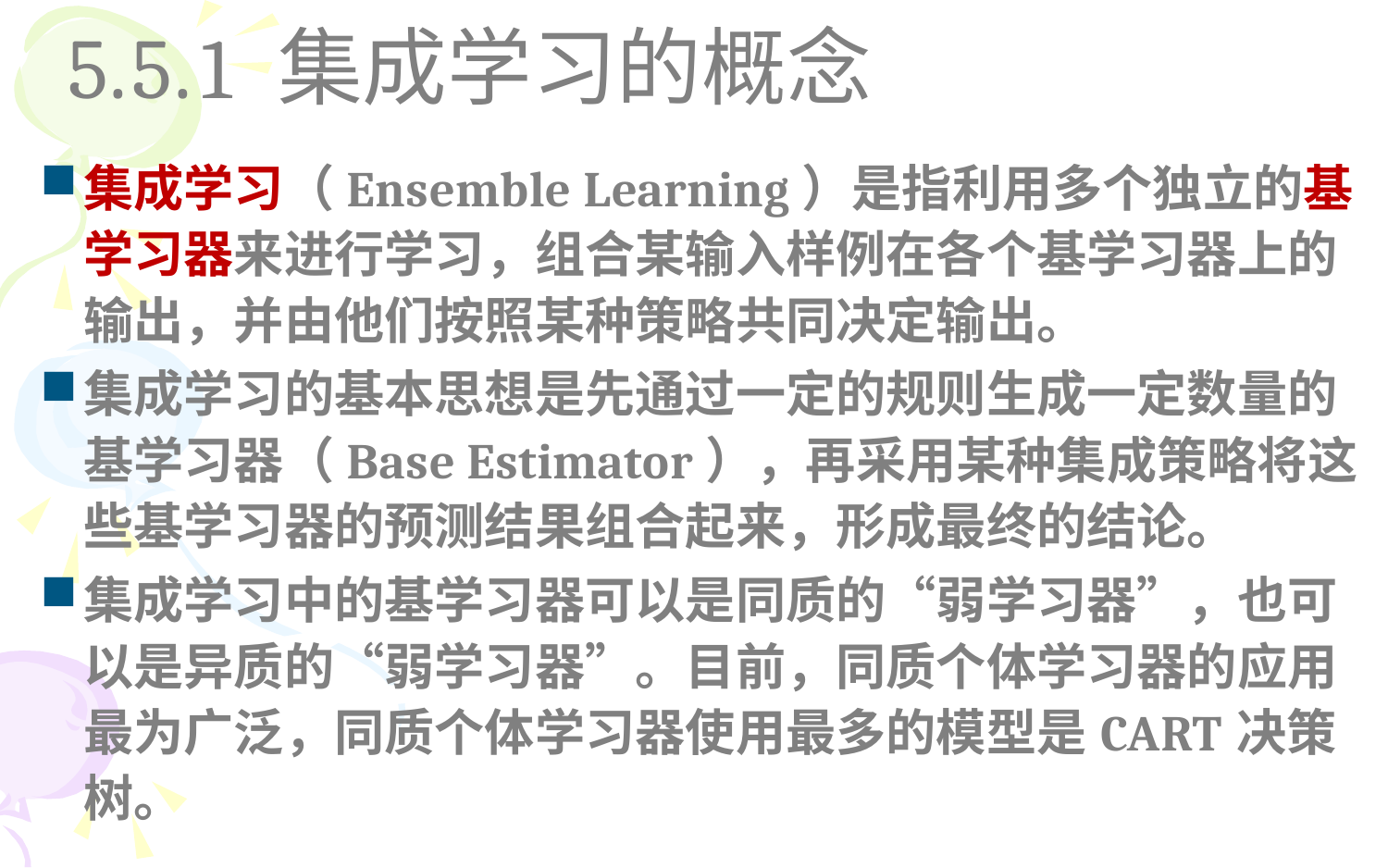

# 5.5.1 集成学习的概念
集成学习（Ensemble Learning）是指利用多个独立的基学习器来进行学习，组合某输入样例在各个基学习器上的输出，并由他们按照某种策略共同决定输出。
集成学习的基本思想是先通过一定的规则生成一定数量的基学习器（Base Estimator），再采用某种集成策略将这些基学习器的预测结果组合起来，形成最终的结论。
集成学习中的基学习器可以是同质的“弱学习器”，也可以是异质的“弱学习器”。目前，同质个体学习器的应用最为广泛，同质个体学习器使用最多的模型是CART决策树。